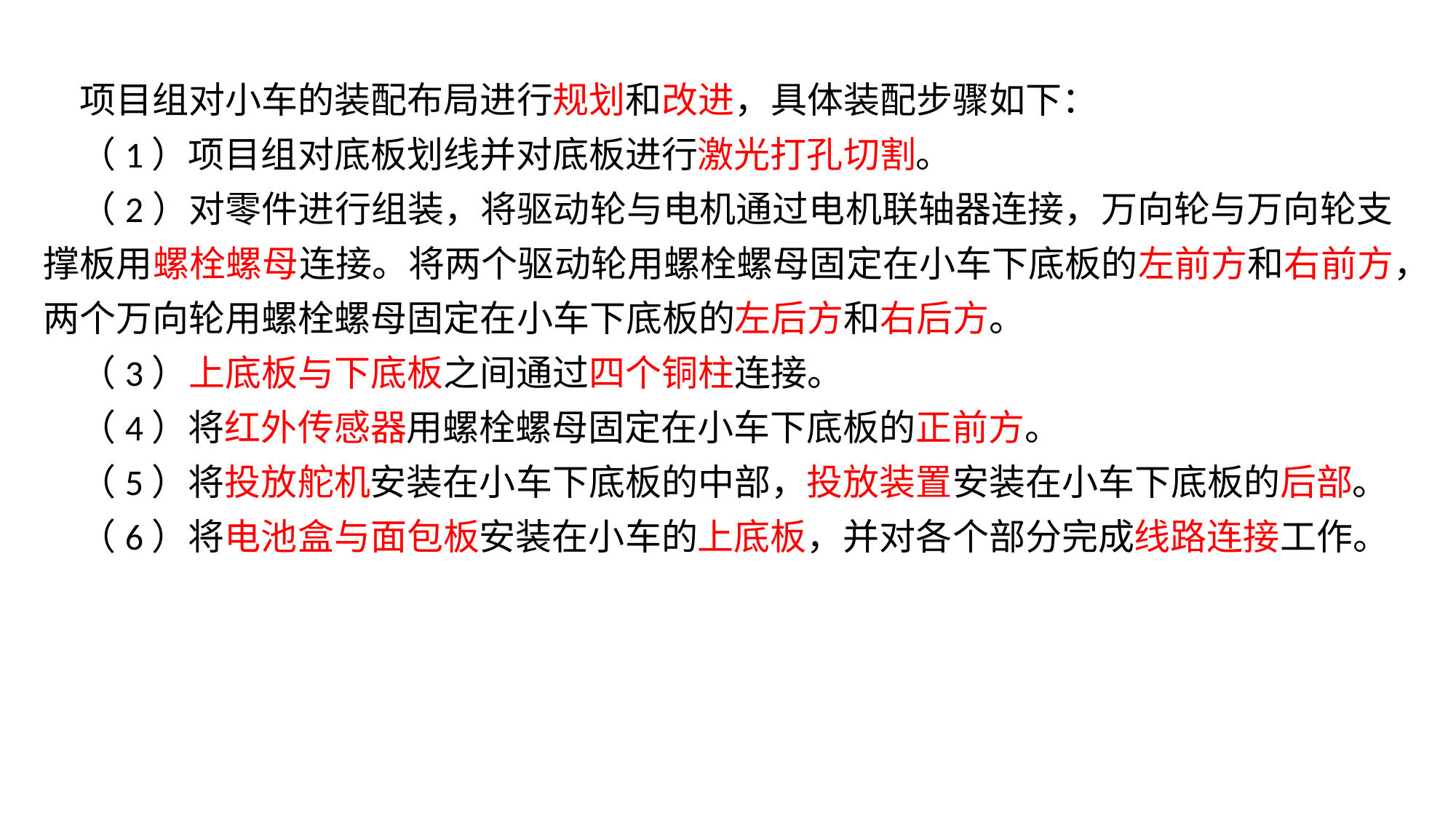

项目组对小车的装配布局进行规划和改进，具体装配步骤如下：
（1）项目组对底板划线并对底板进行激光打孔切割。
（2）对零件进行组装，将驱动轮与电机通过电机联轴器连接，万向轮与万向轮支撑板用螺栓螺母连接。将两个驱动轮用螺栓螺母固定在小车下底板的左前方和右前方，两个万向轮用螺栓螺母固定在小车下底板的左后方和右后方。
（3）上底板与下底板之间通过四个铜柱连接。
（4）将红外传感器用螺栓螺母固定在小车下底板的正前方。
（5）将投放舵机安装在小车下底板的中部，投放装置安装在小车下底板的后部。
（6）将电池盒与面包板安装在小车的上底板，并对各个部分完成线路连接工作。